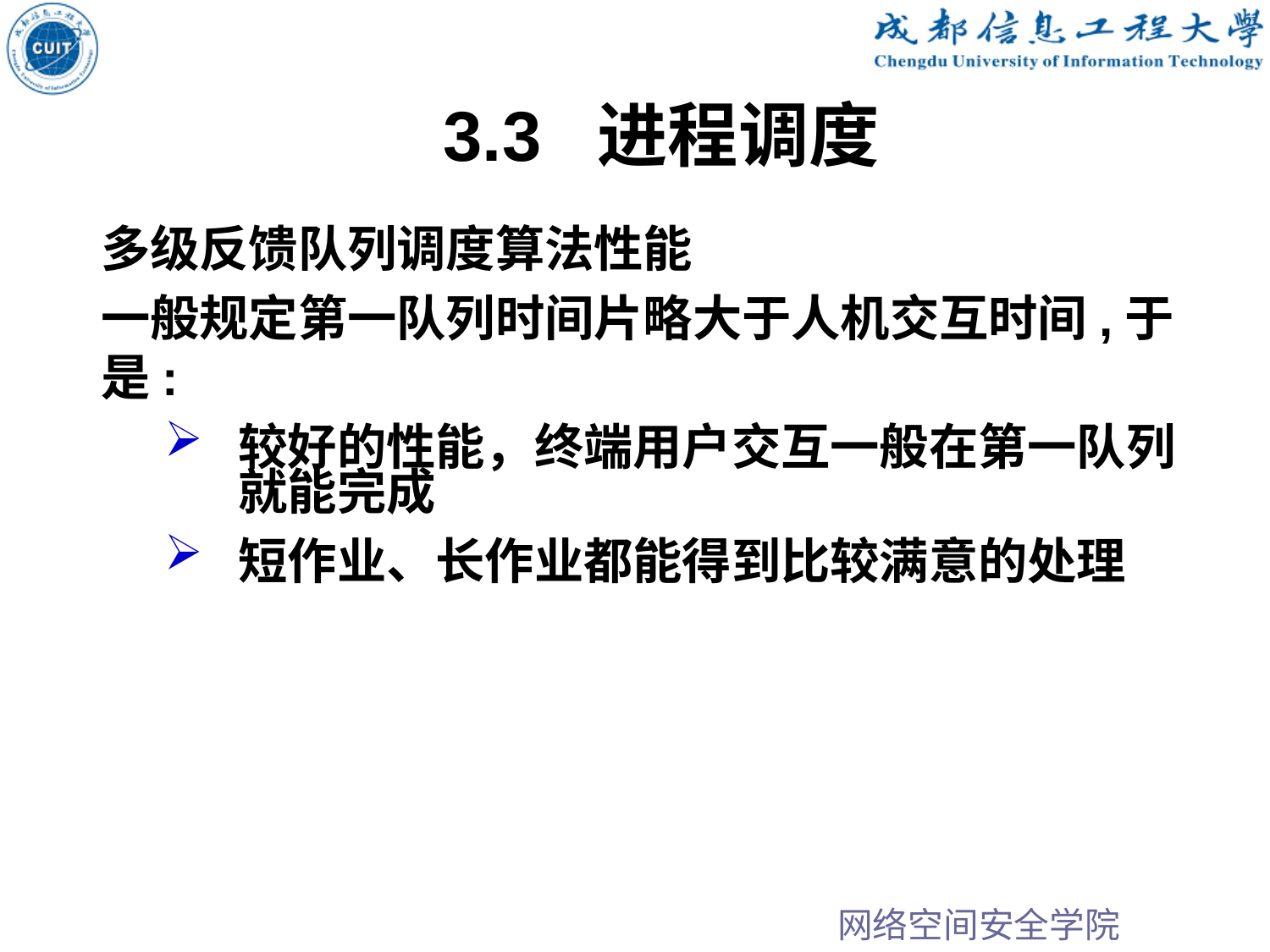

3.3  进程调度
多级反馈队列调度算法性能
一般规定第一队列时间片略大于人机交互时间,于是:
较好的性能，终端用户交互一般在第一队列就能完成
短作业、长作业都能得到比较满意的处理